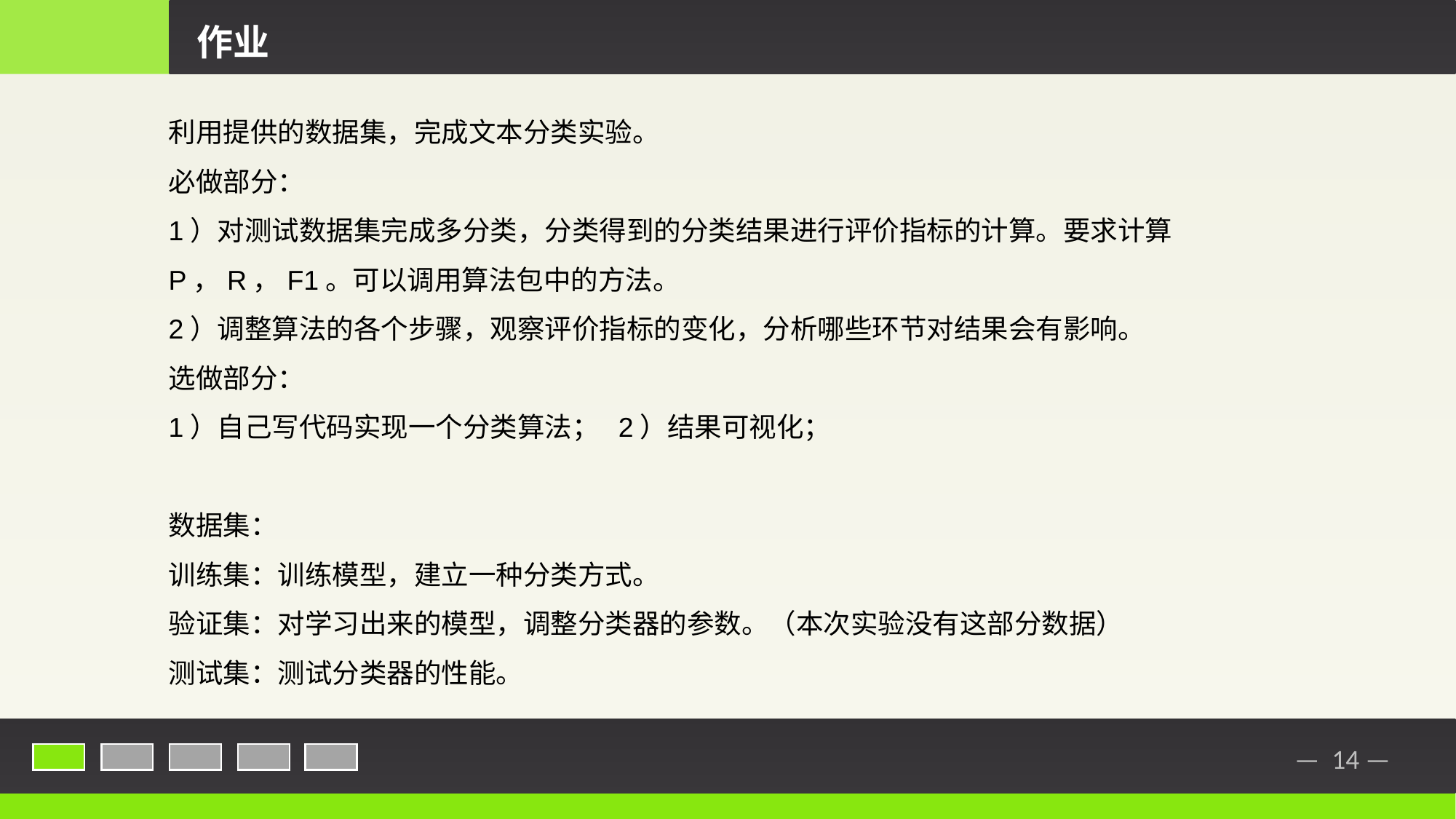

作业
利用提供的数据集，完成文本分类实验。
必做部分：
1）对测试数据集完成多分类，分类得到的分类结果进行评价指标的计算。要求计算P，R，F1。可以调用算法包中的方法。
2）调整算法的各个步骤，观察评价指标的变化，分析哪些环节对结果会有影响。
选做部分：
1）自己写代码实现一个分类算法；  2）结果可视化；

数据集：
训练集：训练模型，建立一种分类方式。
验证集：对学习出来的模型，调整分类器的参数。（本次实验没有这部分数据）
测试集：测试分类器的性能。